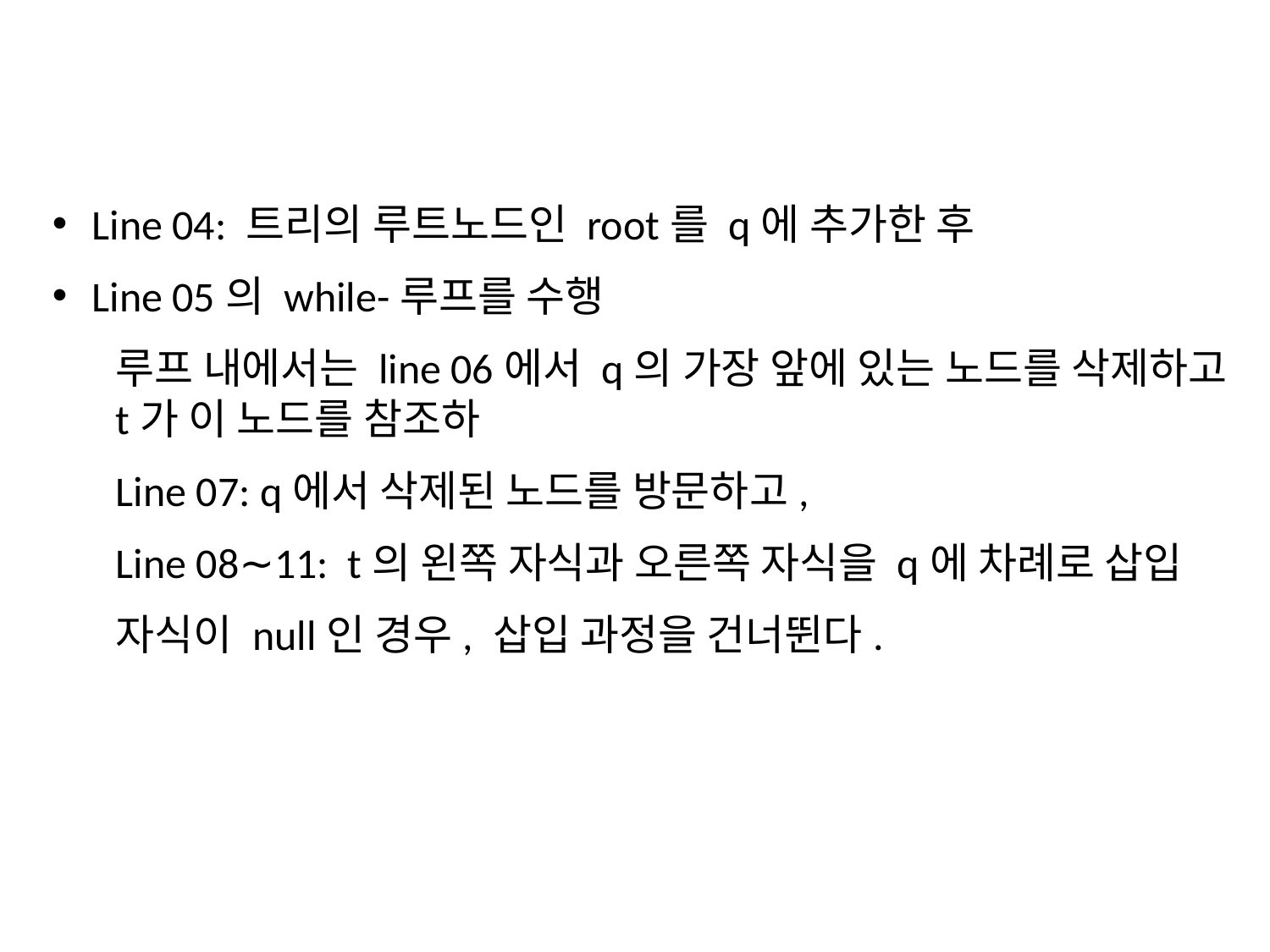

Line 04: 트리의 루트노드인 root를 q에 추가한 후
Line 05의 while-루프를 수행
루프 내에서는 line 06에서 q의 가장 앞에 있는 노드를 삭제하고 t가 이 노드를 참조하
Line 07: q에서 삭제된 노드를 방문하고,
Line 08∼11:  t의 왼쪽 자식과 오른쪽 자식을 q에 차례로 삽입
자식이 null인 경우, 삽입 과정을 건너뛴다.